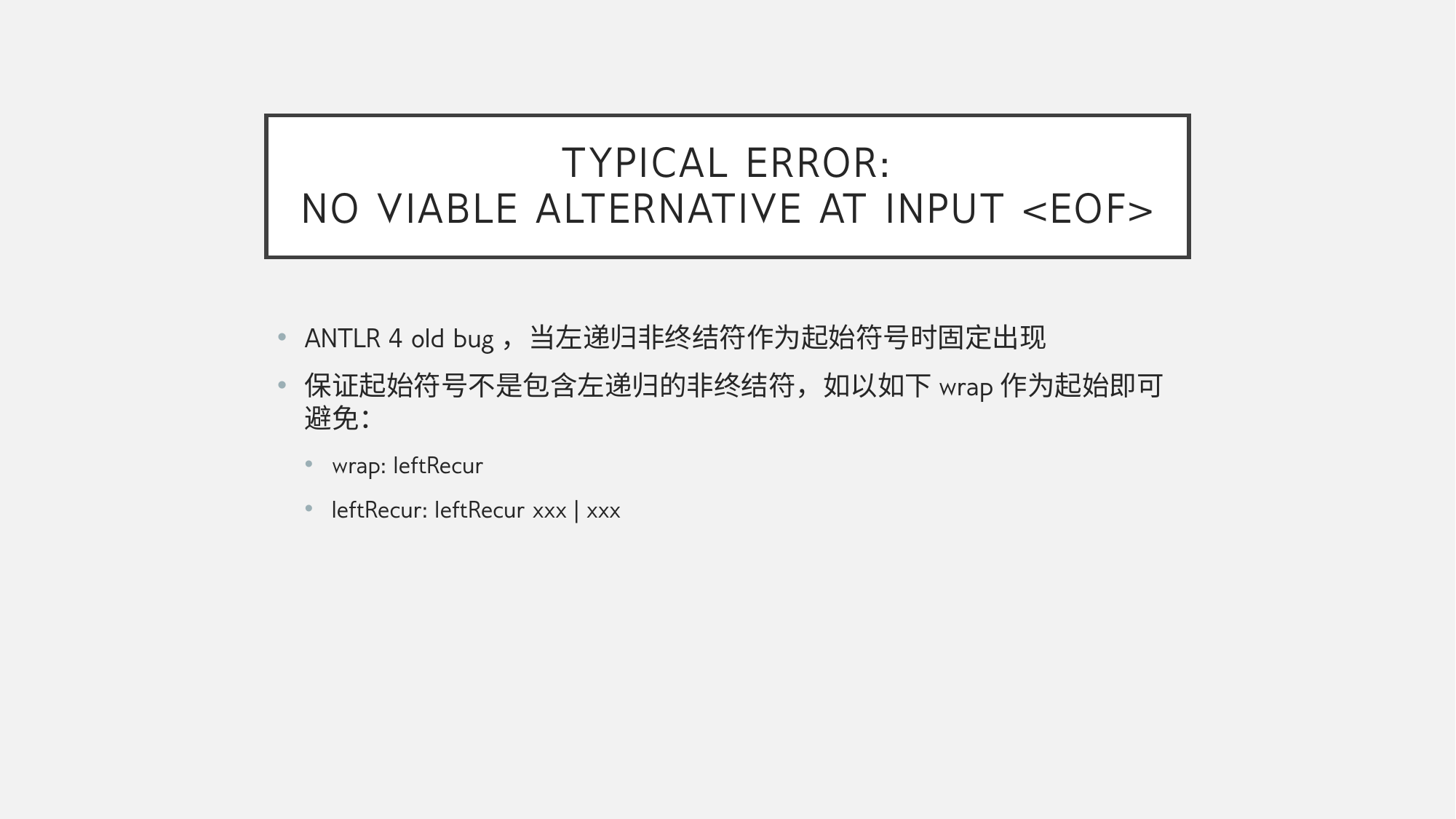

# Typical Error: no viable alternative at input <EOF>
ANTLR 4 old bug，当左递归非终结符作为起始符号时固定出现
保证起始符号不是包含左递归的非终结符，如以如下wrap作为起始即可避免：
wrap: leftRecur
leftRecur: leftRecur xxx | xxx